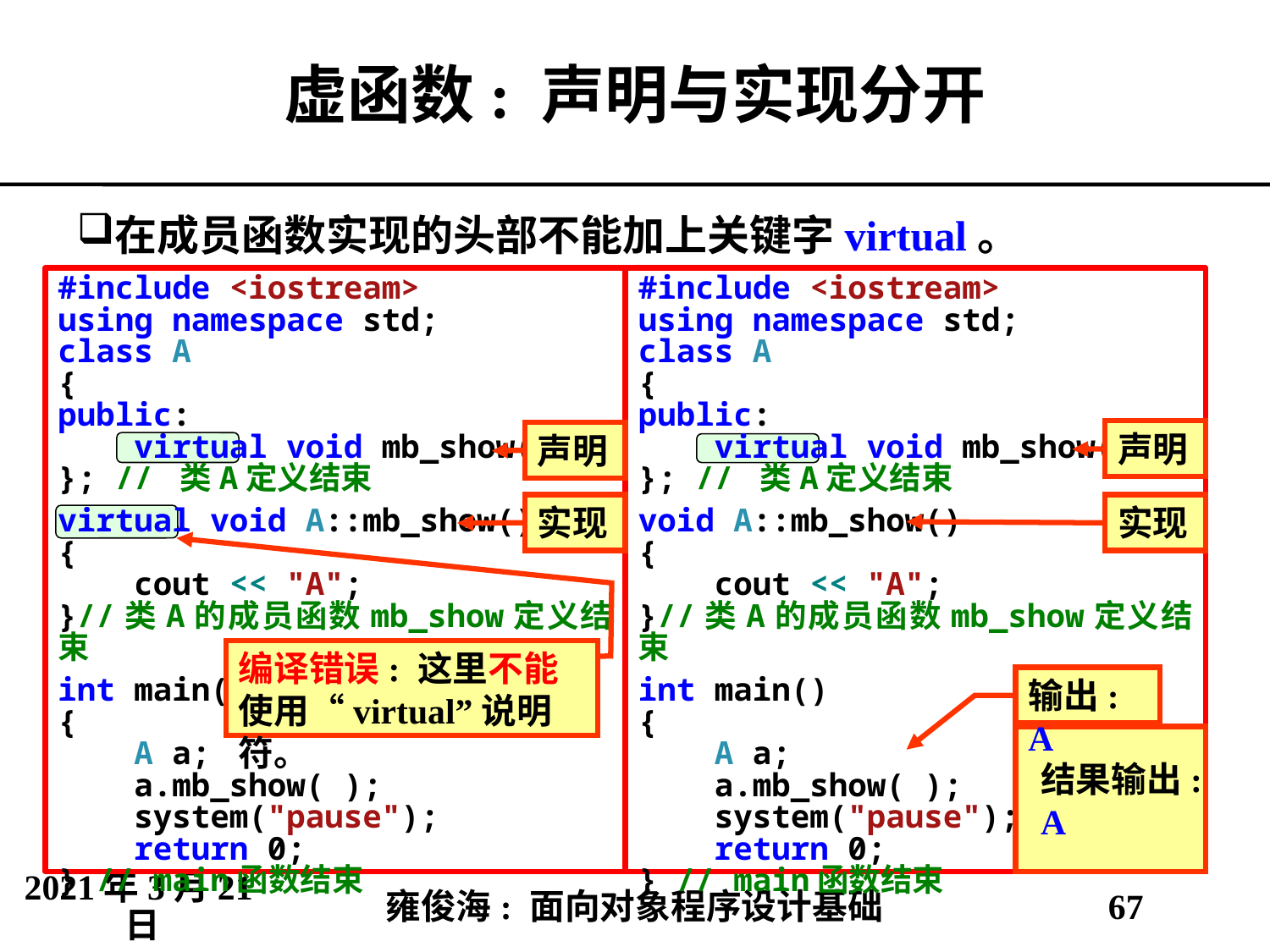

# 虚函数: 声明与实现分开

在成员函数实现的头部不能加上关键字virtual。
#include <iostream>
using namespace std;
class A
{
public:
    virtual void mb_show();
}; // 类A定义结束
virtual void A::mb_show()
{
    cout << "A";
}//类A的成员函数mb_show定义结束
int main()
{
    A a;
    a.mb_show( );
    system("pause");
    return 0;
} // main函数结束
#include <iostream>
using namespace std;
class A
{
public:
    virtual void mb_show();
}; // 类A定义结束
void A::mb_show()
{
    cout << "A";
}//类A的成员函数mb_show定义结束
int main()
{
    A a;
    a.mb_show( );
    system("pause");
    return 0;
} // main函数结束
声明
声明

实现
实现

编译错误: 这里不能使用“virtual”说明符。
输出: A
结果输出:
A
2021年3月21日
雍俊海: 面向对象程序设计基础
67